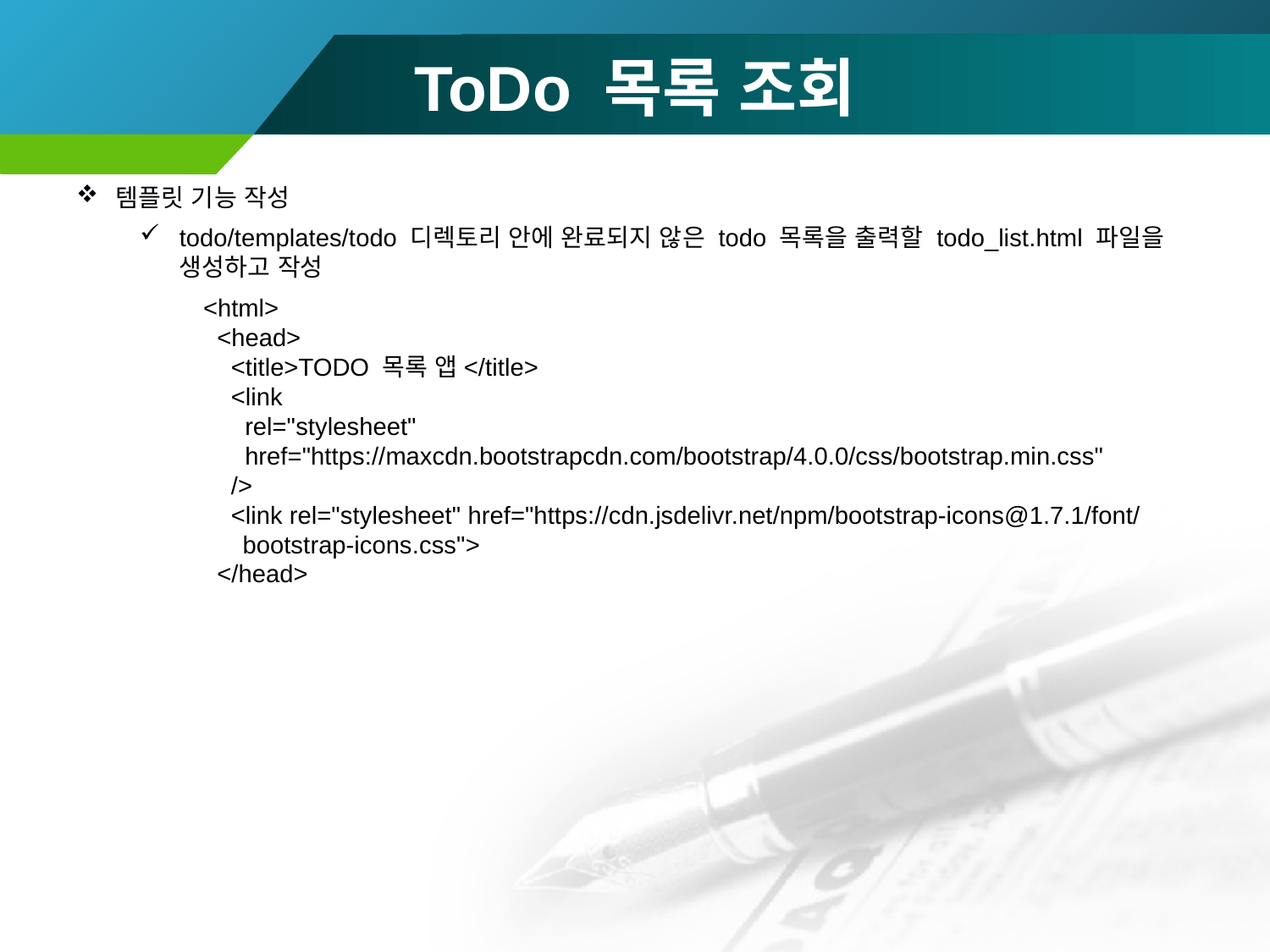

# ToDo 목록 조회
템플릿 기능 작성
todo/templates/todo 디렉토리 안에 완료되지 않은 todo 목록을 출력할 todo_list.html 파일을 생성하고 작성
<html>
  <head>
    <title>TODO 목록 앱</title>
    <link
      rel="stylesheet"
      href="https://maxcdn.bootstrapcdn.com/bootstrap/4.0.0/css/bootstrap.min.css"
    />
    <link rel="stylesheet" href="https://cdn.jsdelivr.net/npm/bootstrap-icons@1.7.1/font/bootstrap-icons.css">
  </head>